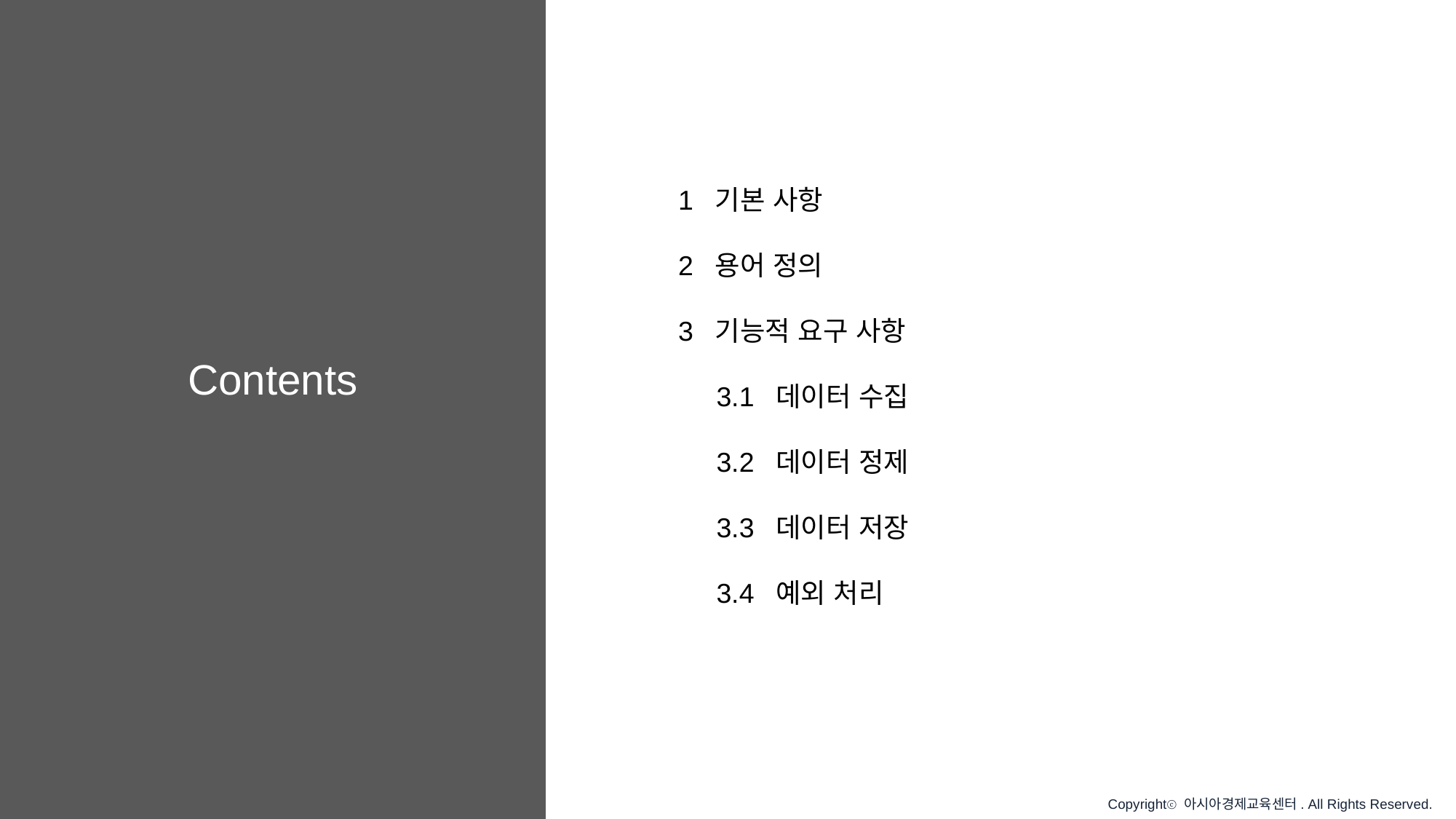

1  기본 사항
2  용어 정의
3  기능적 요구 사항
     3.1  데이터 수집
     3.2  데이터 정제
     3.3  데이터 저장
     3.4  예외 처리

# Contents